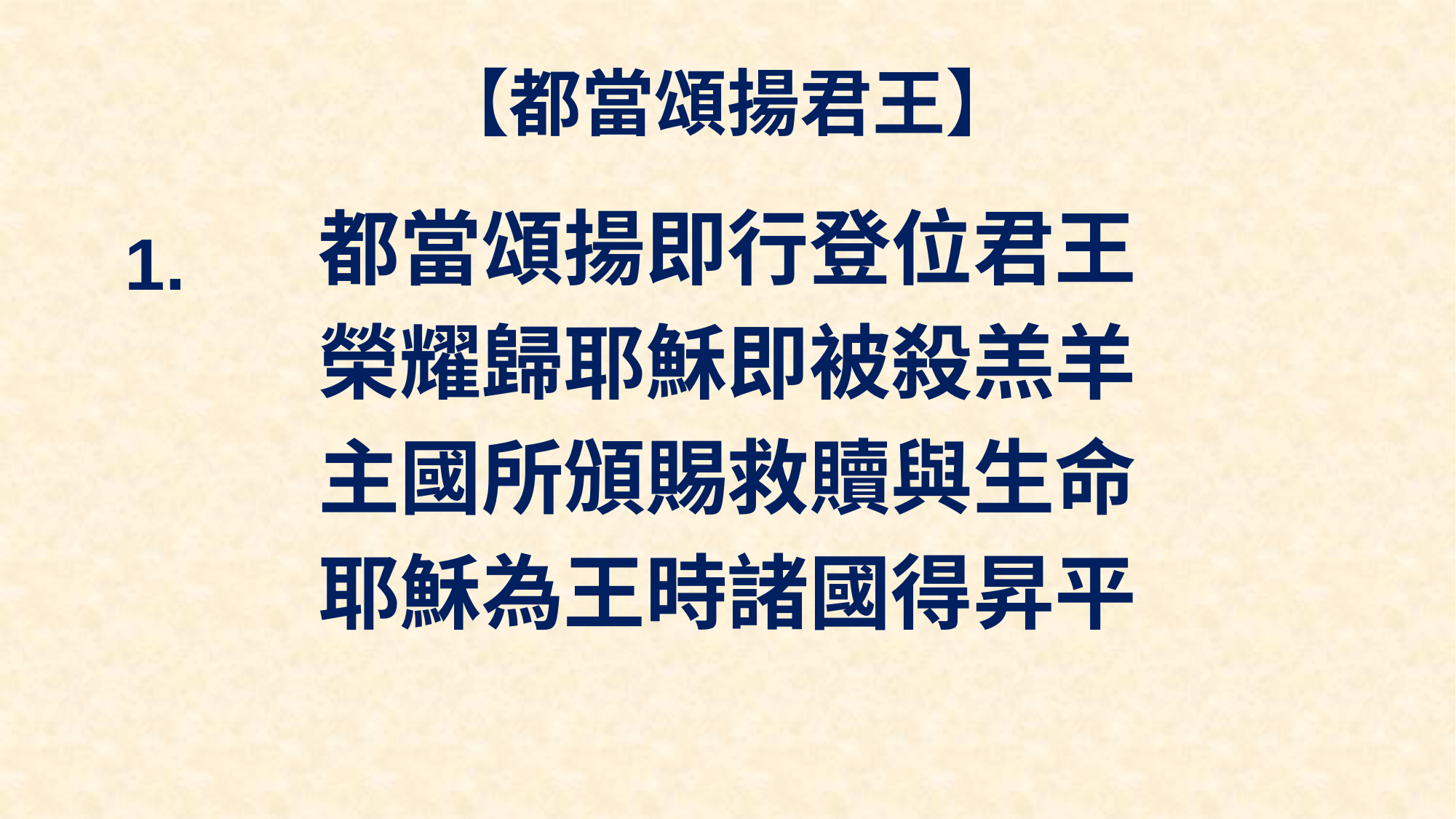

# 【都當頌揚君王】
都當頌揚即行登位君王
榮耀歸耶穌即被殺羔羊
主國所頒賜救贖與生命
耶穌為王時諸國得昇平
1.